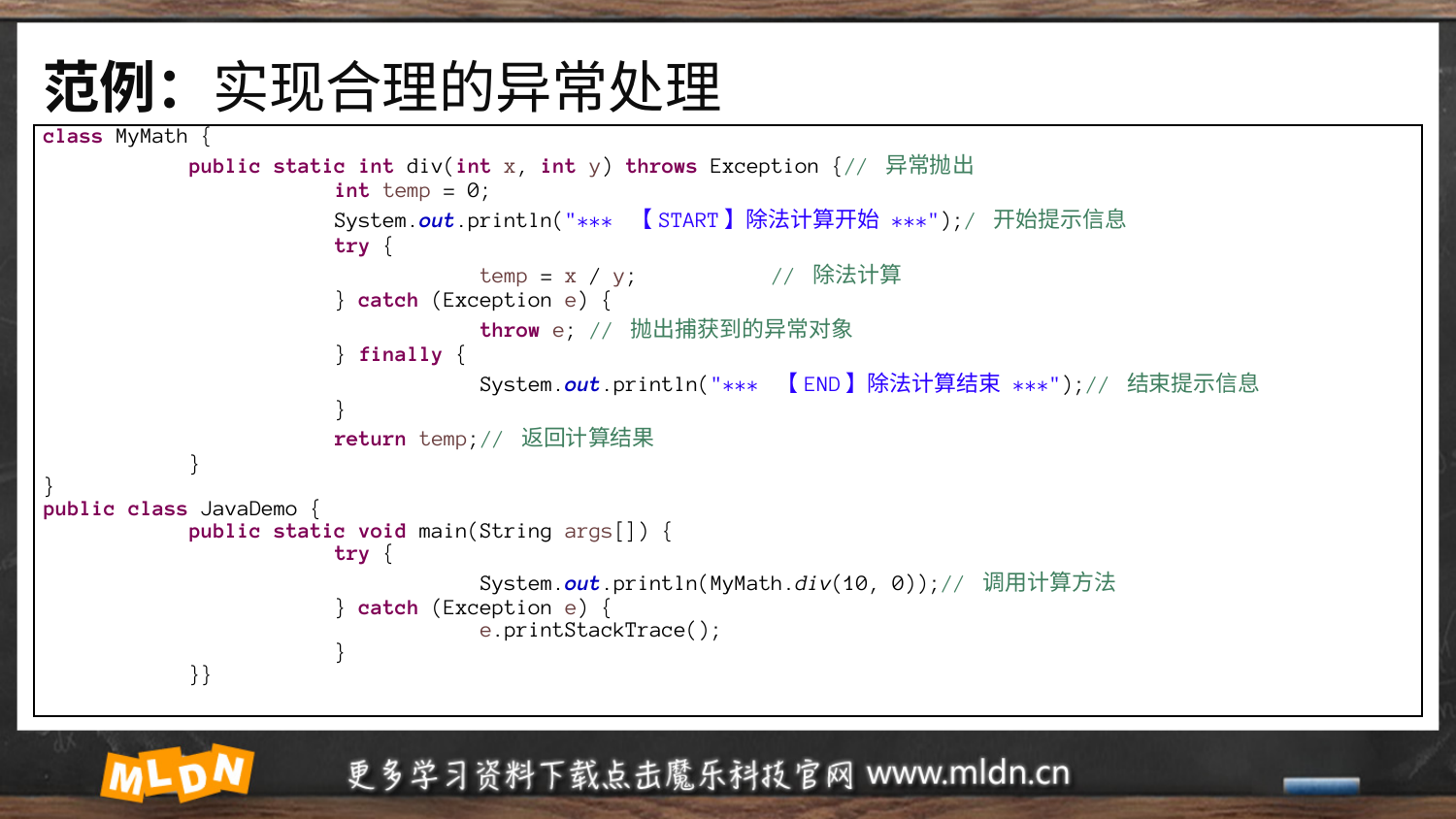

# 范例：实现合理的异常处理
| class MyMath { public static int div(int x, int y) throws Exception {// 异常抛出 int temp = 0; System.out.println("\*\*\* 【START】除法计算开始 \*\*\*");/ 开始提示信息 try { temp = x / y; // 除法计算 } catch (Exception e) { throw e; // 抛出捕获到的异常对象 } finally { System.out.println("\*\*\* 【END】除法计算结束 \*\*\*");// 结束提示信息 } return temp;// 返回计算结果 } } public class JavaDemo { public static void main(String args[]) { try { System.out.println(MyMath.div(10, 0));// 调用计算方法 } catch (Exception e) { e.printStackTrace(); } }} |
| --- |